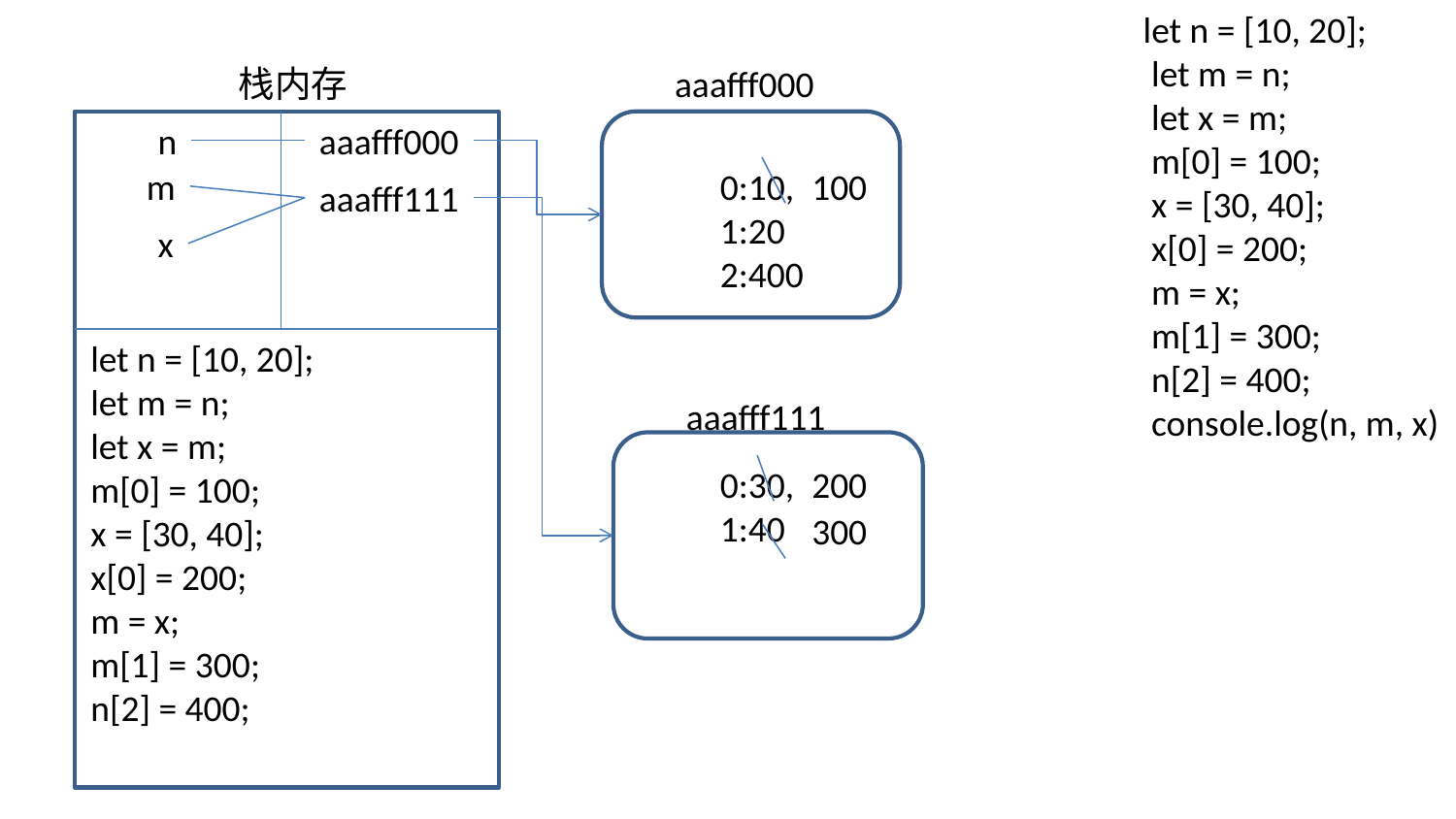

let n = [10, 20];
    let m = n;
    let x = m;
    m[0] = 100;
    x = [30, 40];
    x[0] = 200;
    m = x;
    m[1] = 300;
    n[2] = 400;
    console.log(n, m, x)

栈内存
aaafff000

n
aaafff000

m
0:10,
1:20
2:400
100
aaafff111
x
let n = [10, 20];
let m = n;
let x = m;
m[0] = 100;
x = [30, 40];
x[0] = 200;
m = x;
m[1] = 300;
n[2] = 400;
aaafff111

0:30,
1:40
200
300